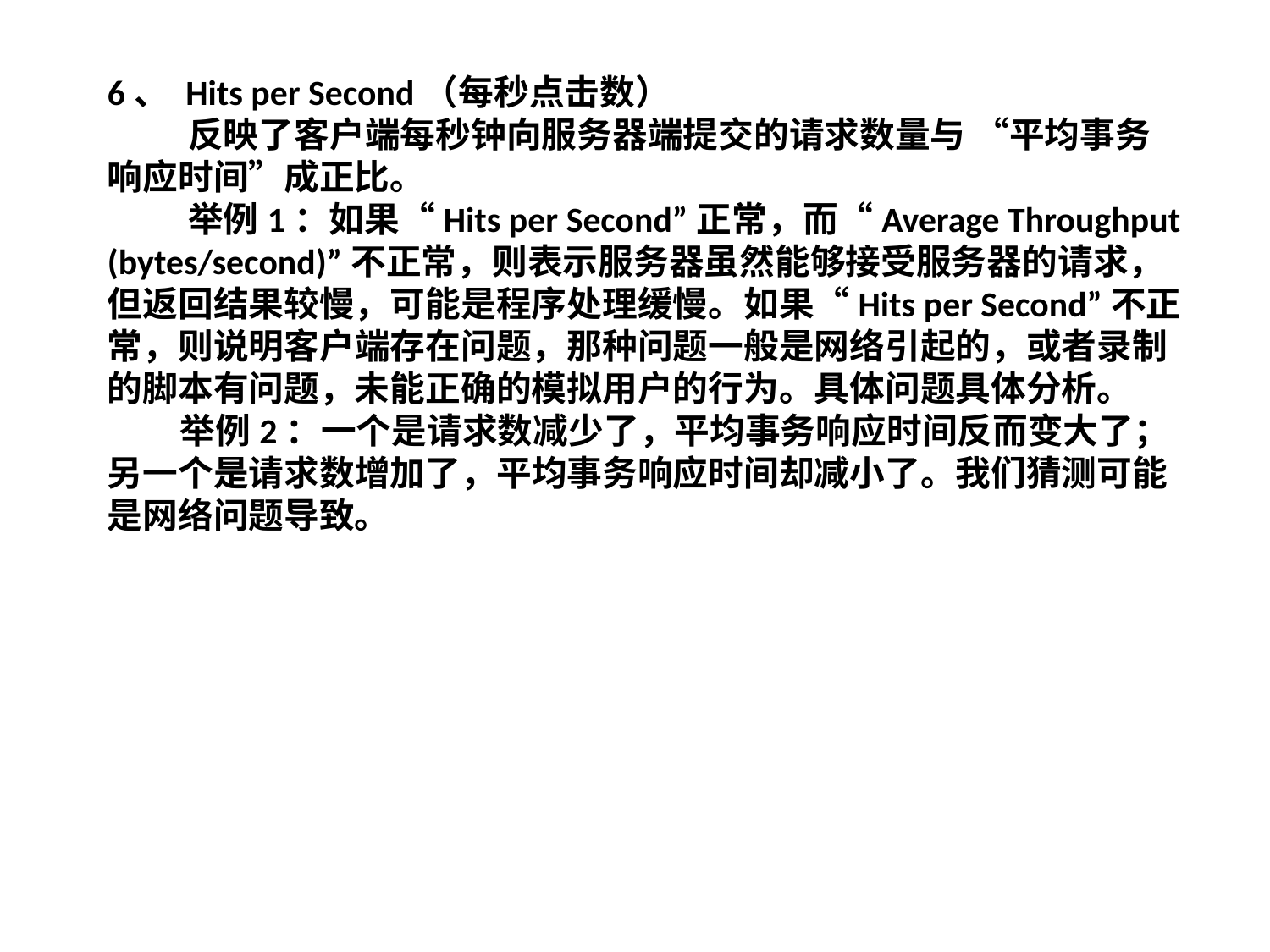

6、 Hits per Second（每秒点击数）
         反映了客户端每秒钟向服务器端提交的请求数量与 “平均事务响应时间”成正比。
         举例1：如果“Hits per Second”正常，而“Average Throughput (bytes/second)”不正常，则表示服务器虽然能够接受服务器的请求，但返回结果较慢，可能是程序处理缓慢。如果“Hits per Second”不正常，则说明客户端存在问题，那种问题一般是网络引起的，或者录制的脚本有问题，未能正确的模拟用户的行为。具体问题具体分析。
        举例2：一个是请求数减少了，平均事务响应时间反而变大了；另一个是请求数增加了，平均事务响应时间却减小了。我们猜测可能是网络问题导致。